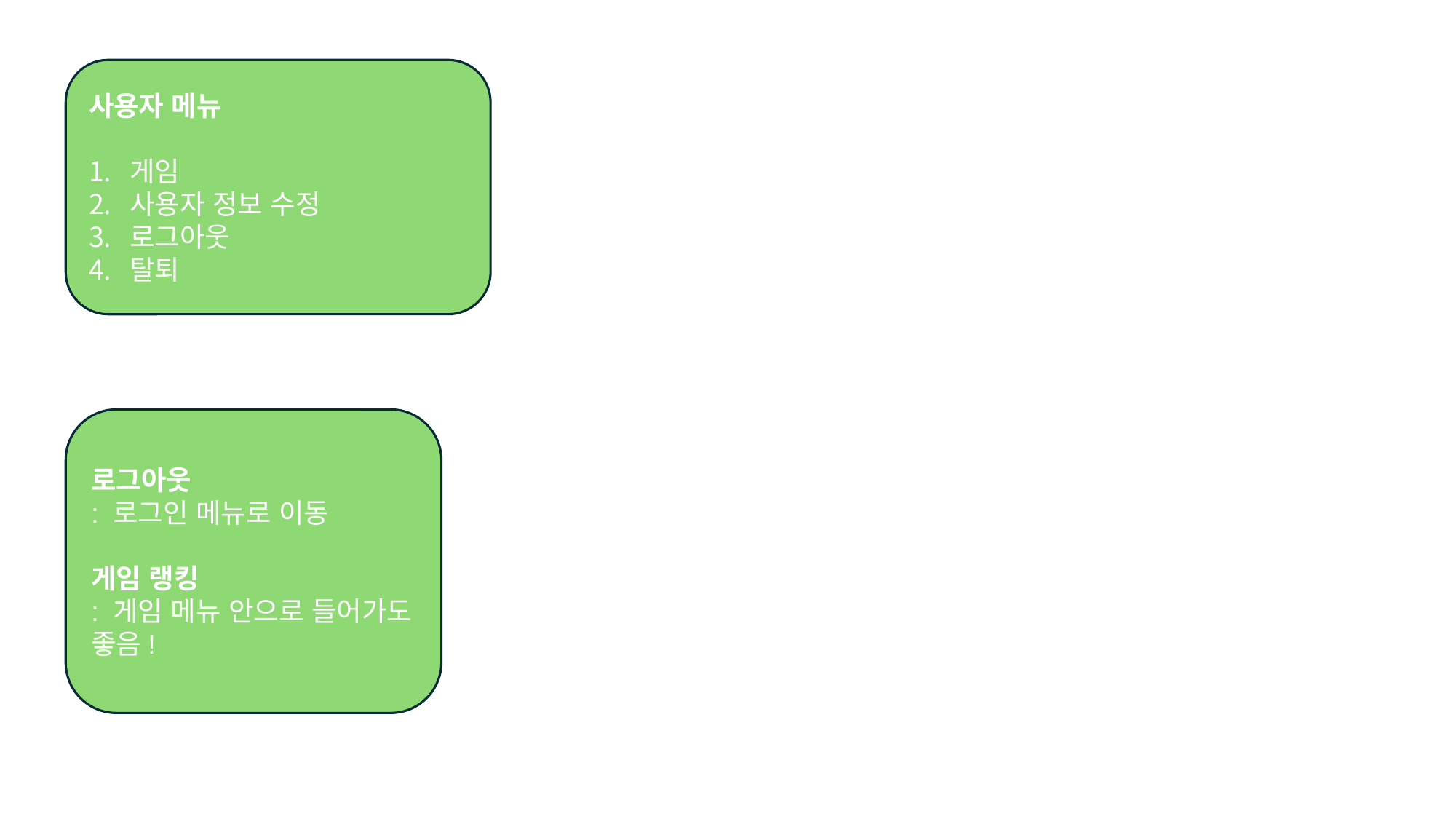

사용자 메뉴

게임
사용자 정보 수정
로그아웃
탈퇴
로그아웃
: 로그인 메뉴로 이동

게임 랭킹
: 게임 메뉴 안으로 들어가도 좋음!